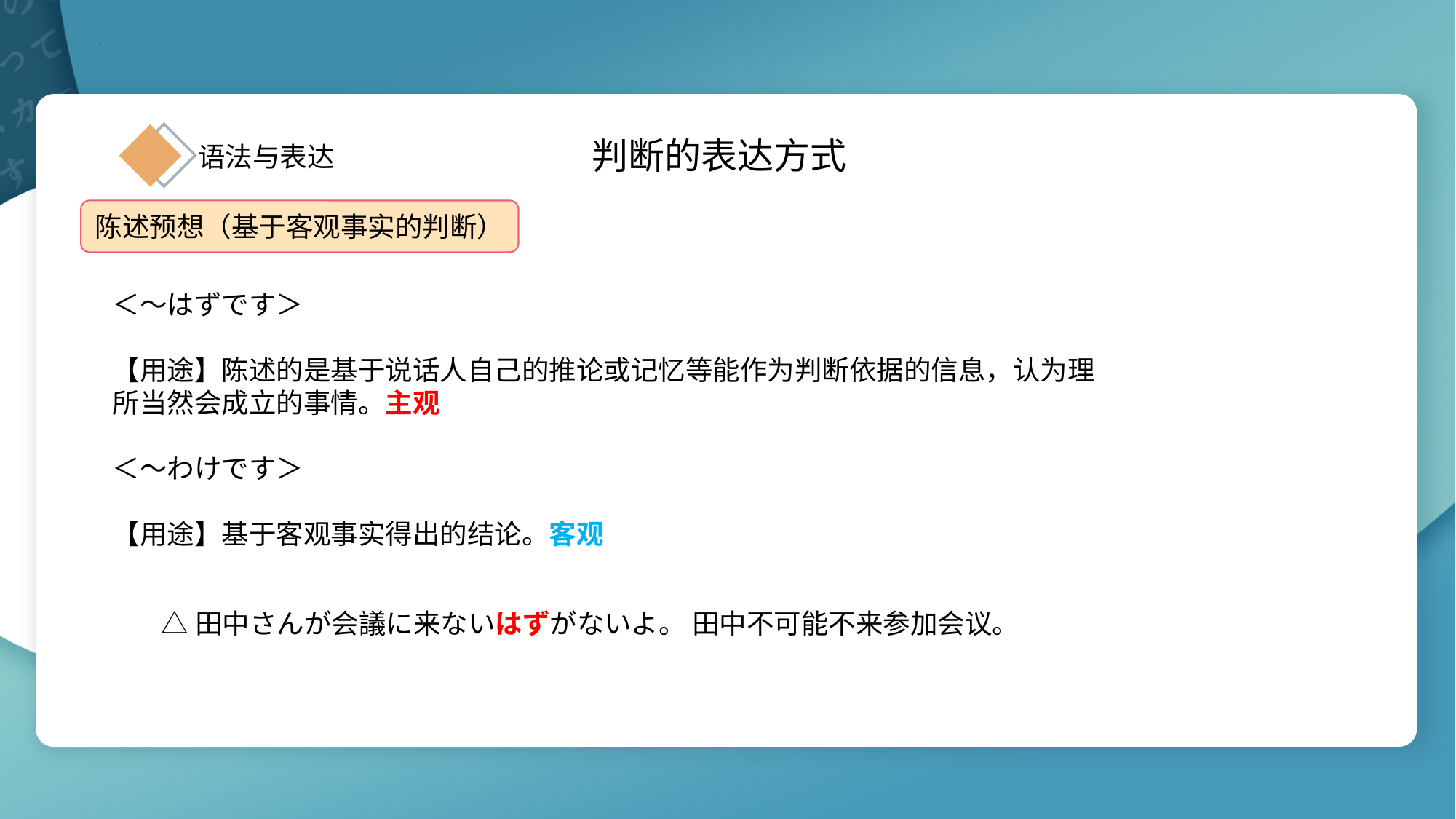

语法与表达
判断的表达方式
陈述预想（基于客观事实的判断）
＜～はずです＞

【用途】陈述的是基于说话人自己的推论或记忆等能作为判断依据的信息，认为理所当然会成立的事情。主观

＜～わけです＞

【用途】基于客观事实得出的结论。客观

      △田中さんが会議に来ないはずがないよ。 田中不可能不来参加会议。